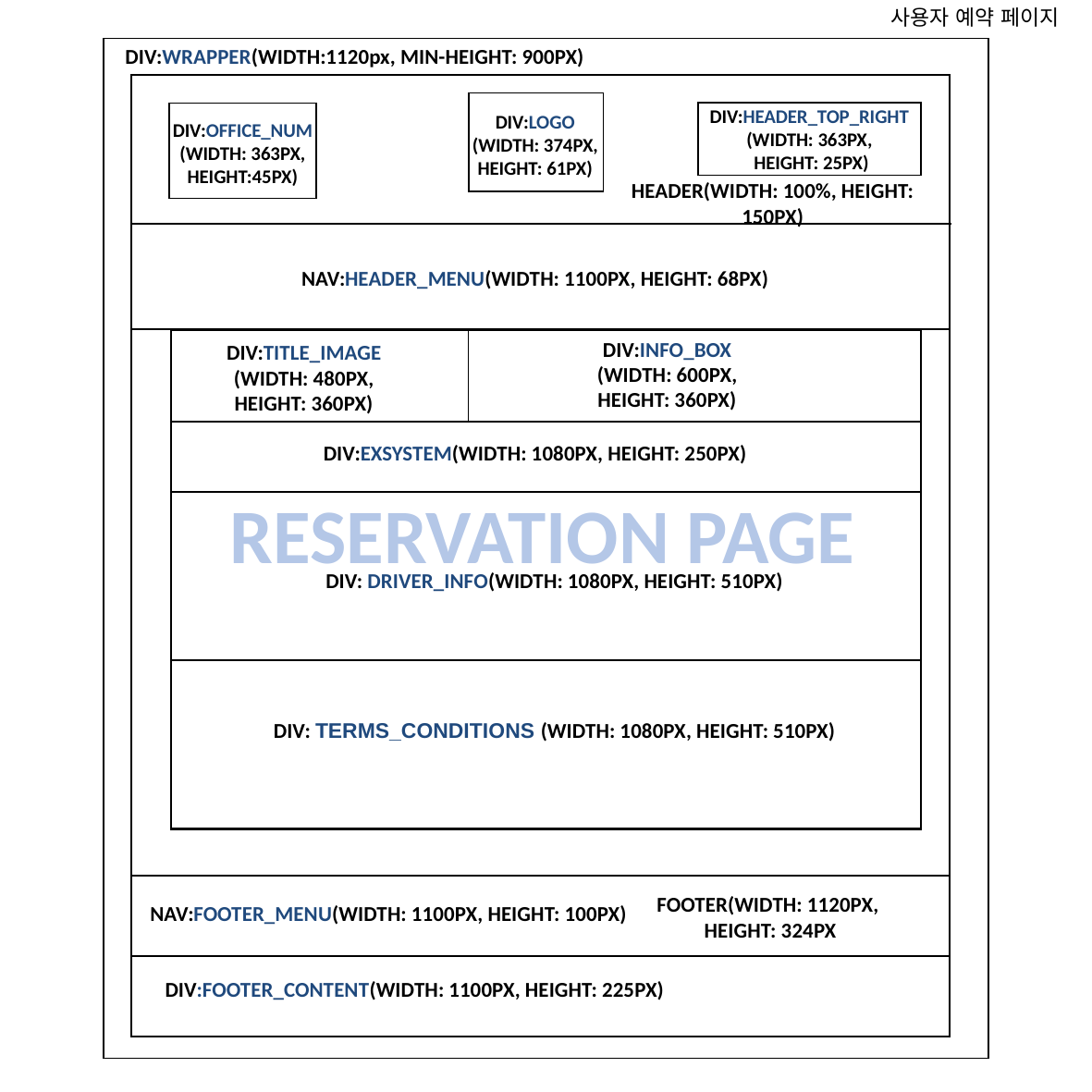

사용자 예약 페이지
DIV:WRAPPER(WIDTH:1120px, MIN-HEIGHT: 900PX)

DIV:HEADER_TOP_RIGHT
(WIDTH: 363PX,
 HEIGHT: 25PX)

DIV:LOGO
(WIDTH: 374PX,
HEIGHT: 61PX)
DIV:OFFICE_NUM(WIDTH: 363PX, HEIGHT:45PX)
HEADER(WIDTH: 100%, HEIGHT: 150PX)

NAV:HEADER_MENU(WIDTH: 1100PX, HEIGHT: 68PX)

DIV:INFO_BOX
(WIDTH: 600PX, HEIGHT: 360PX)
DIV:TITLE_IMAGE(WIDTH: 480PX, HEIGHT: 360PX)

DIV:EXSYSTEM(WIDTH: 1080PX, HEIGHT: 250PX)

RESERVATION PAGE
DIV: DRIVER_INFO(WIDTH: 1080PX, HEIGHT: 510PX)

DIV: TERMS_CONDITIONS (WIDTH: 1080PX, HEIGHT: 510PX)

NAV:FOOTER_MENU(WIDTH: 1100PX, HEIGHT: 100PX)
FOOTER(WIDTH: 1120PX,
 HEIGHT: 324PX
DIV:FOOTER_CONTENT(WIDTH: 1100PX, HEIGHT: 225PX)